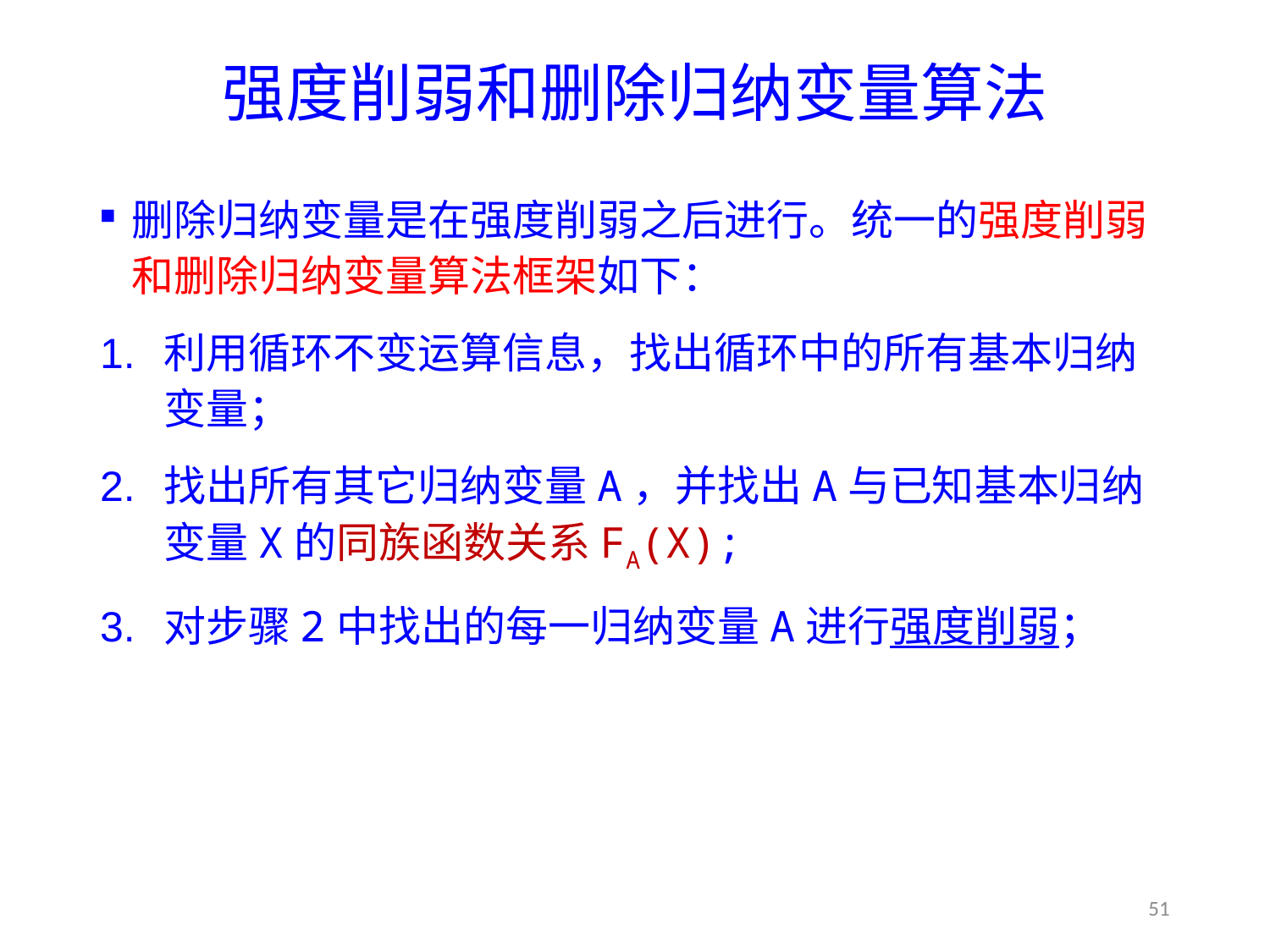

# 强度削弱和删除归纳变量算法
删除归纳变量是在强度削弱之后进行。统一的强度削弱和删除归纳变量算法框架如下：
利用循环不变运算信息，找出循环中的所有基本归纳变量；
找出所有其它归纳变量A，并找出A与已知基本归纳变量X的同族函数关系FA(X);
对步骤2中找出的每一归纳变量A进行强度削弱；
51